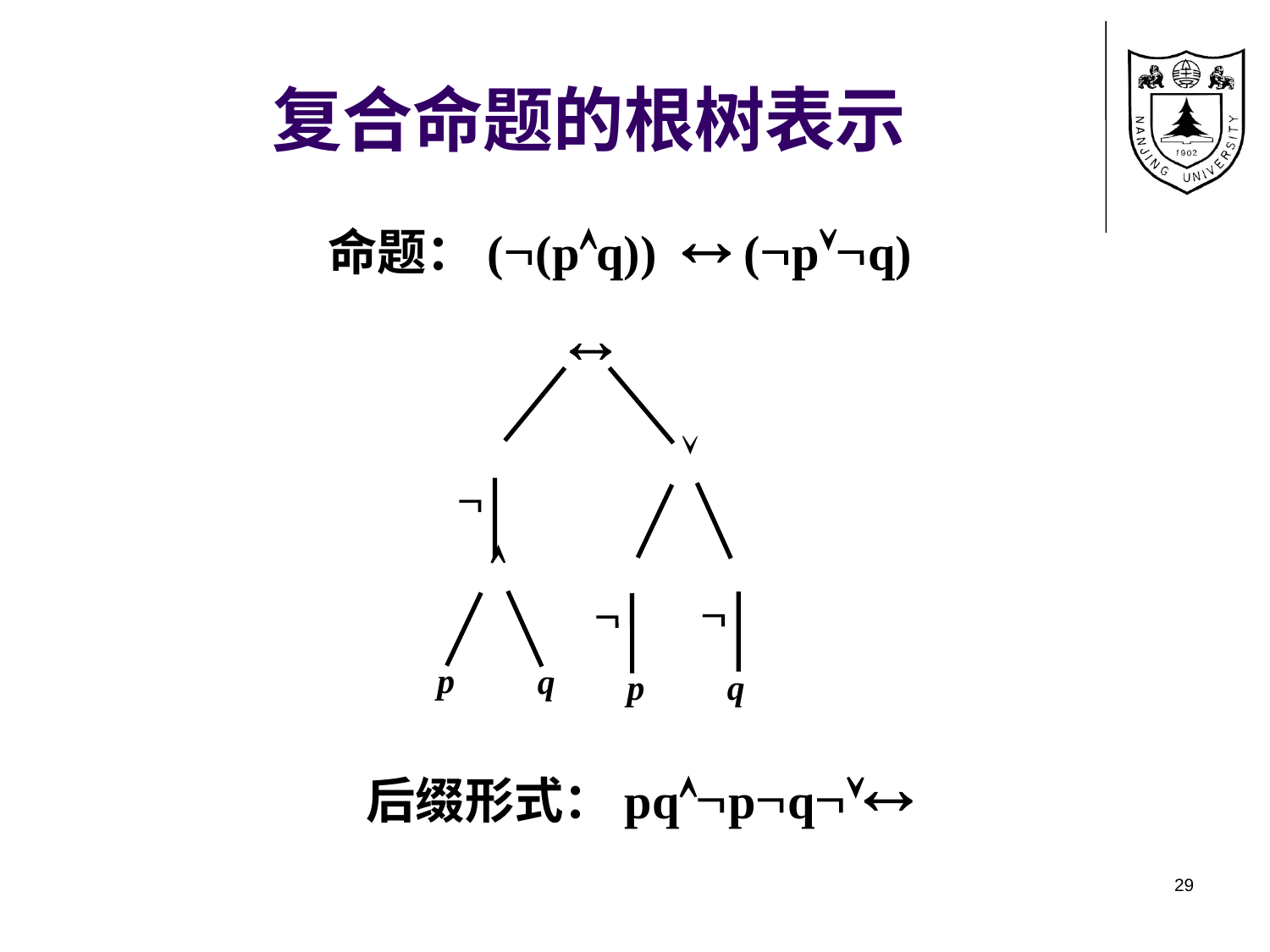

# 复合命题的根树表示
命题：(¬(p∧q))  ↔ (¬p∨¬q)
 ↔

 ¬

 ∨

 ¬

 ∧
 ¬

p
q
p
q
后缀形式：pq∧¬p¬q¬∨↔
29